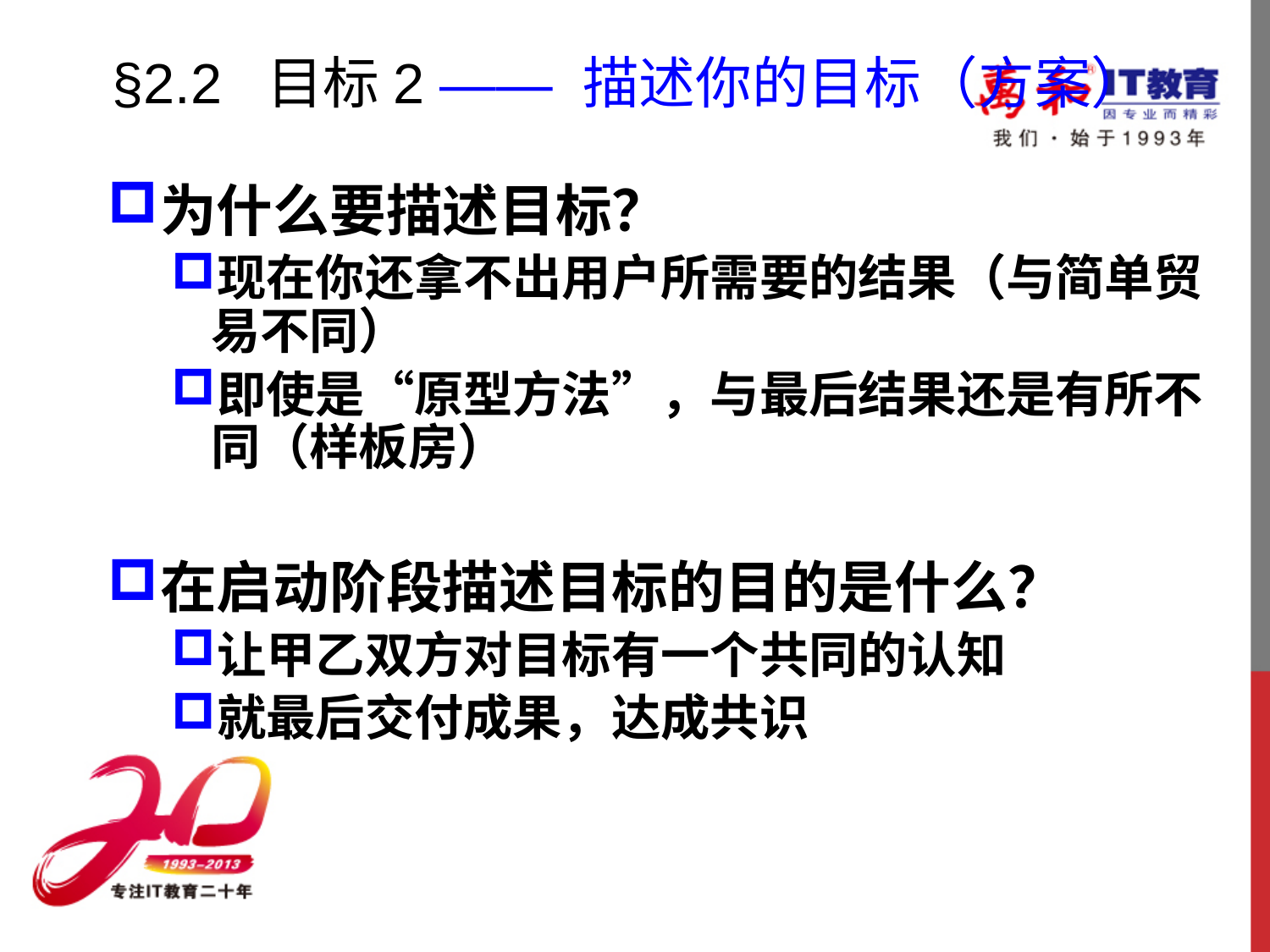

# §2.2  目标2 —— 描述你的目标（方案）
为什么要描述目标？
现在你还拿不出用户所需要的结果（与简单贸易不同）
即使是“原型方法”，与最后结果还是有所不同（样板房）

在启动阶段描述目标的目的是什么？
让甲乙双方对目标有一个共同的认知
就最后交付成果，达成共识